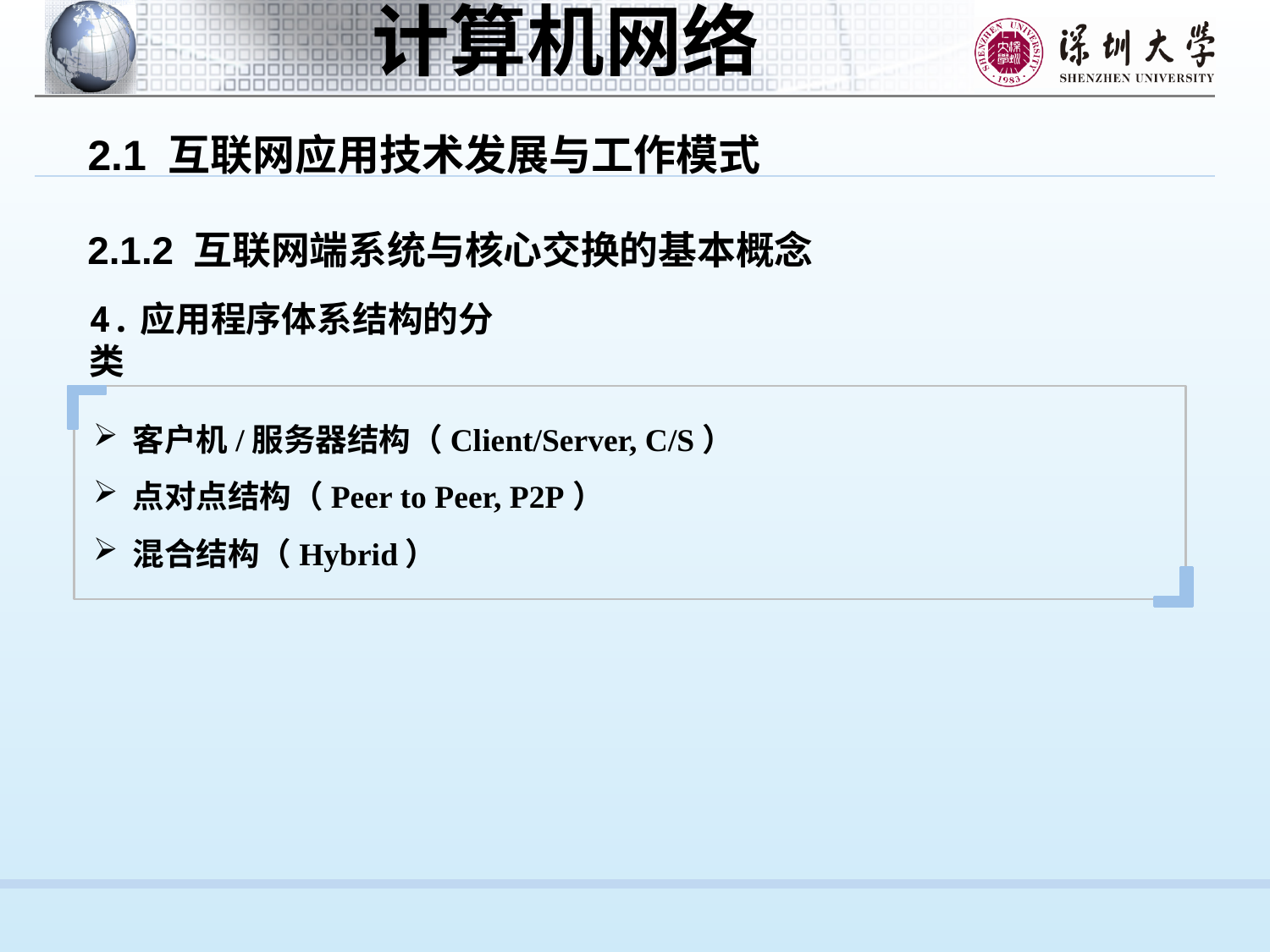

2.1 互联网应用技术发展与工作模式
2.1.2 互联网端系统与核心交换的基本概念
4.应用程序体系结构的分类

客户机/服务器结构（Client/Server, C/S）
点对点结构（Peer to Peer, P2P）
混合结构（Hybrid）